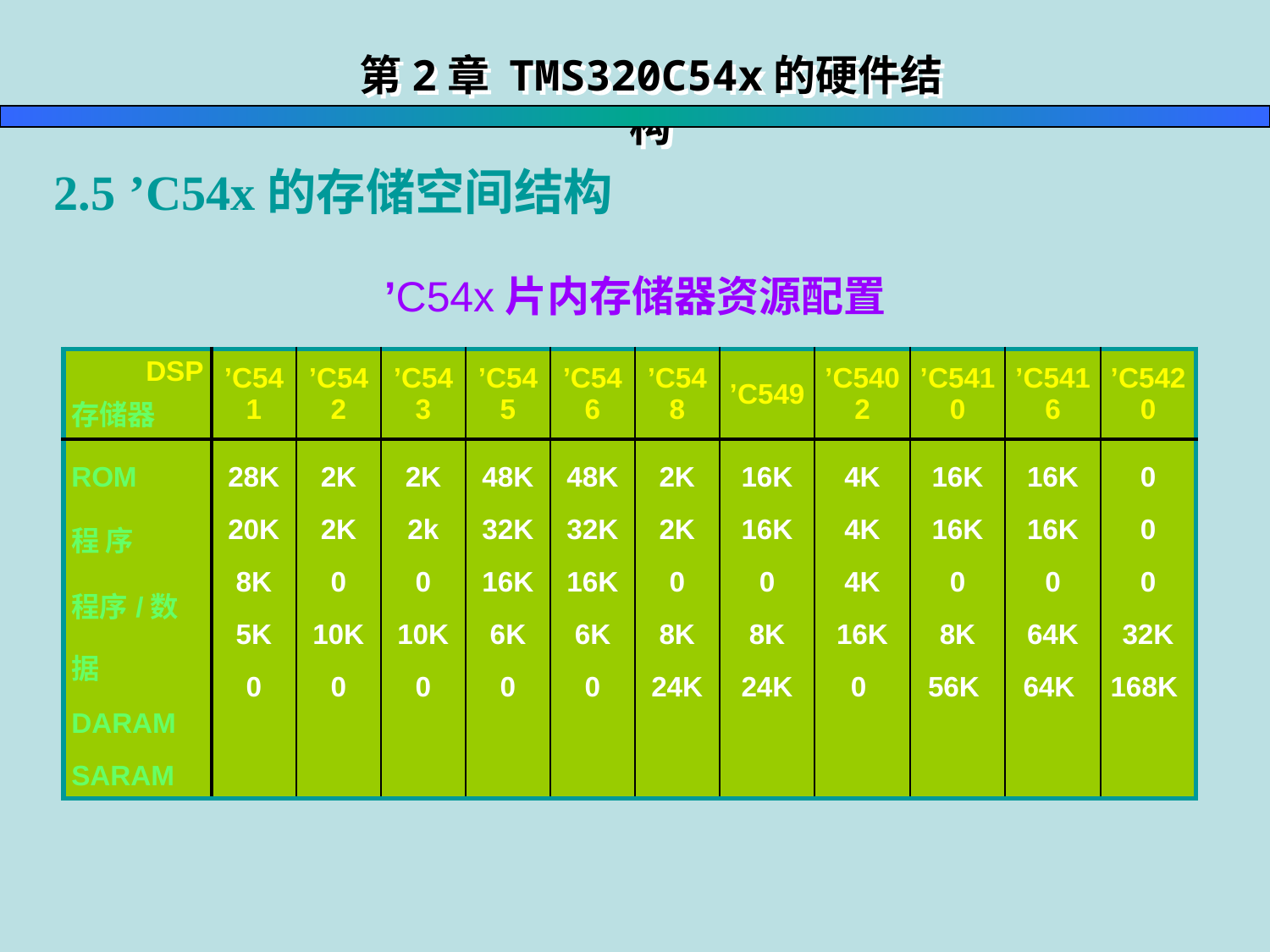

第2章 TMS320C54x的硬件结构

 2.5 ’C54x的存储空间结构
’C54x片内存储器资源配置
| DSP 存储器 | ’C541 | ’C542 | ’C543 | ’C545 | ’C546 | ’C548 | ’C549 | ’C5402 | ’C5410 | ’C5416 | ’C5420 |
| --- | --- | --- | --- | --- | --- | --- | --- | --- | --- | --- | --- |
| ROM 程 序 程序/数据 DARAM SARAM | 28K 20K 8K 5K 0 | 2K 2K 0 10K 0 | 2K 2k 0 10K 0 | 48K 32K 16K 6K 0 | 48K 32K 16K 6K 0 | 2K 2K 0 8K 24K | 16K 16K 0 8K 24K | 4K 4K 4K 16K 0 | 16K 16K 0 8K 56K | 16K 16K 0 64K 64K | 0 0 0 32K 168K |
77